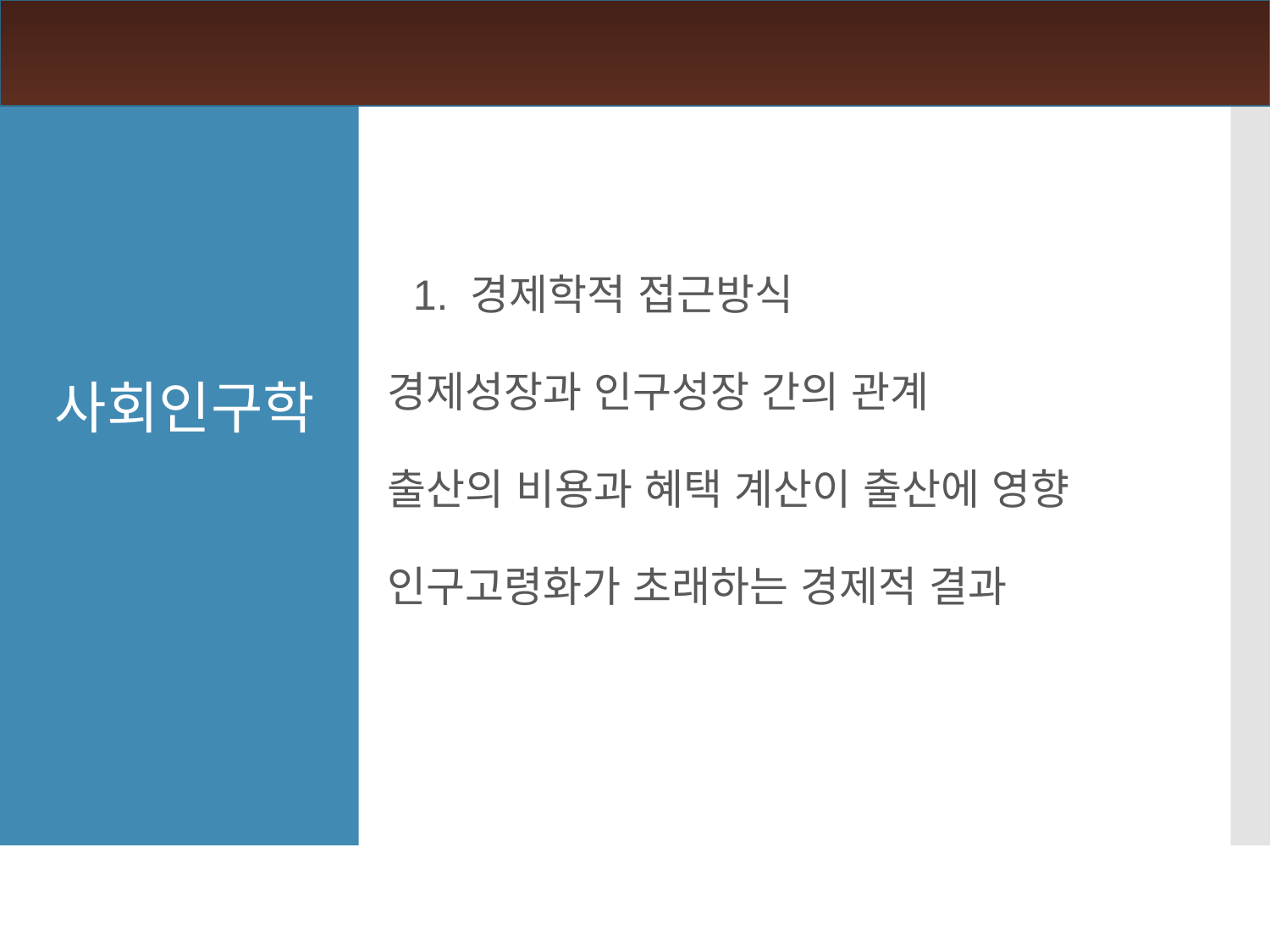

1. 경제학적 접근방식
경제성장과 인구성장 간의 관계
출산의 비용과 혜택 계산이 출산에 영향
인구고령화가 초래하는 경제적 결과

사회인구학